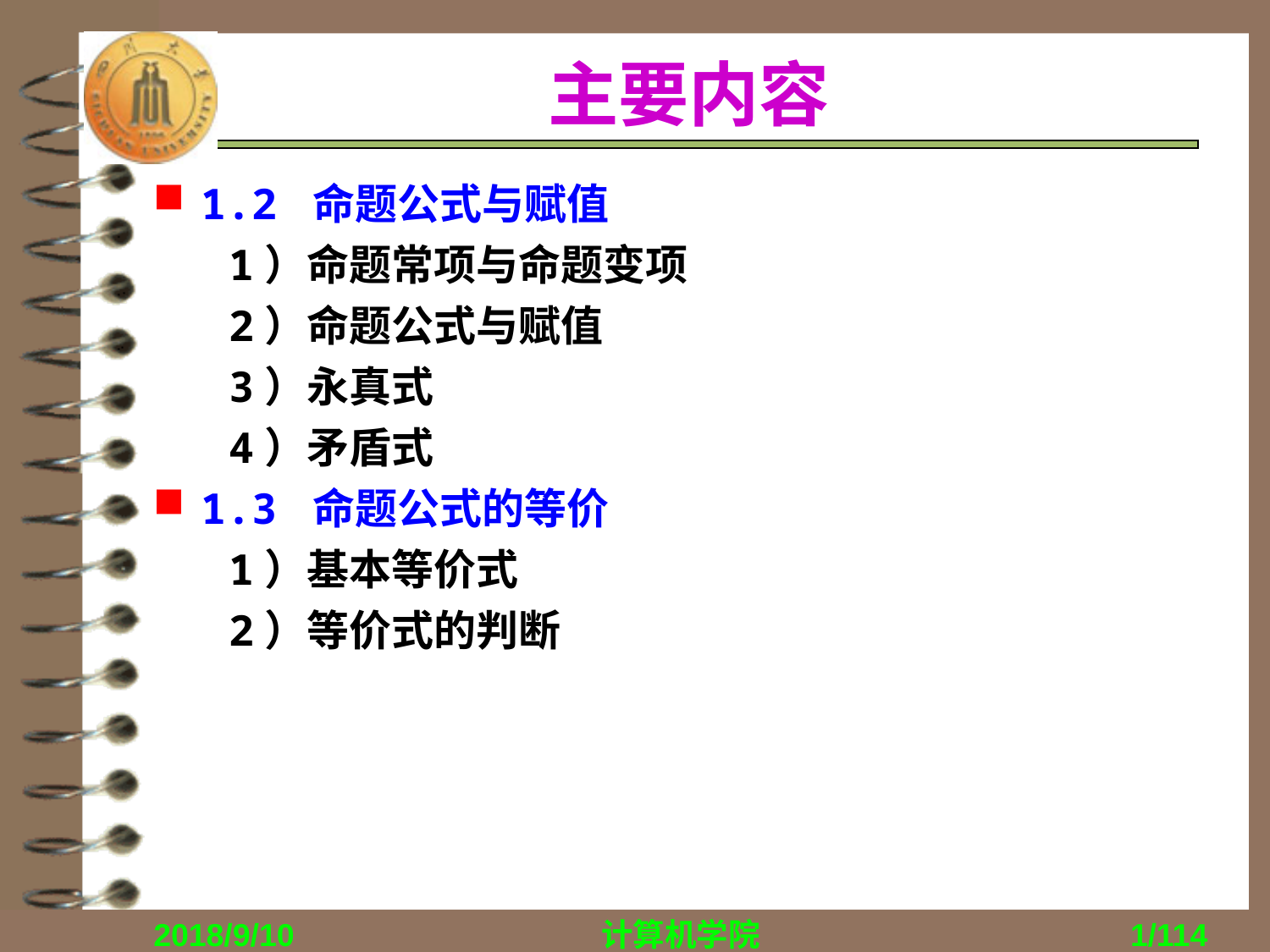

# 主要内容
1.2 命题公式与赋值
   1）命题常项与命题变项
   2）命题公式与赋值
   3）永真式
   4）矛盾式
1.3 命题公式的等价
   1）基本等价式
   2）等价式的判断

2018/9/10
计算机学院
1/114